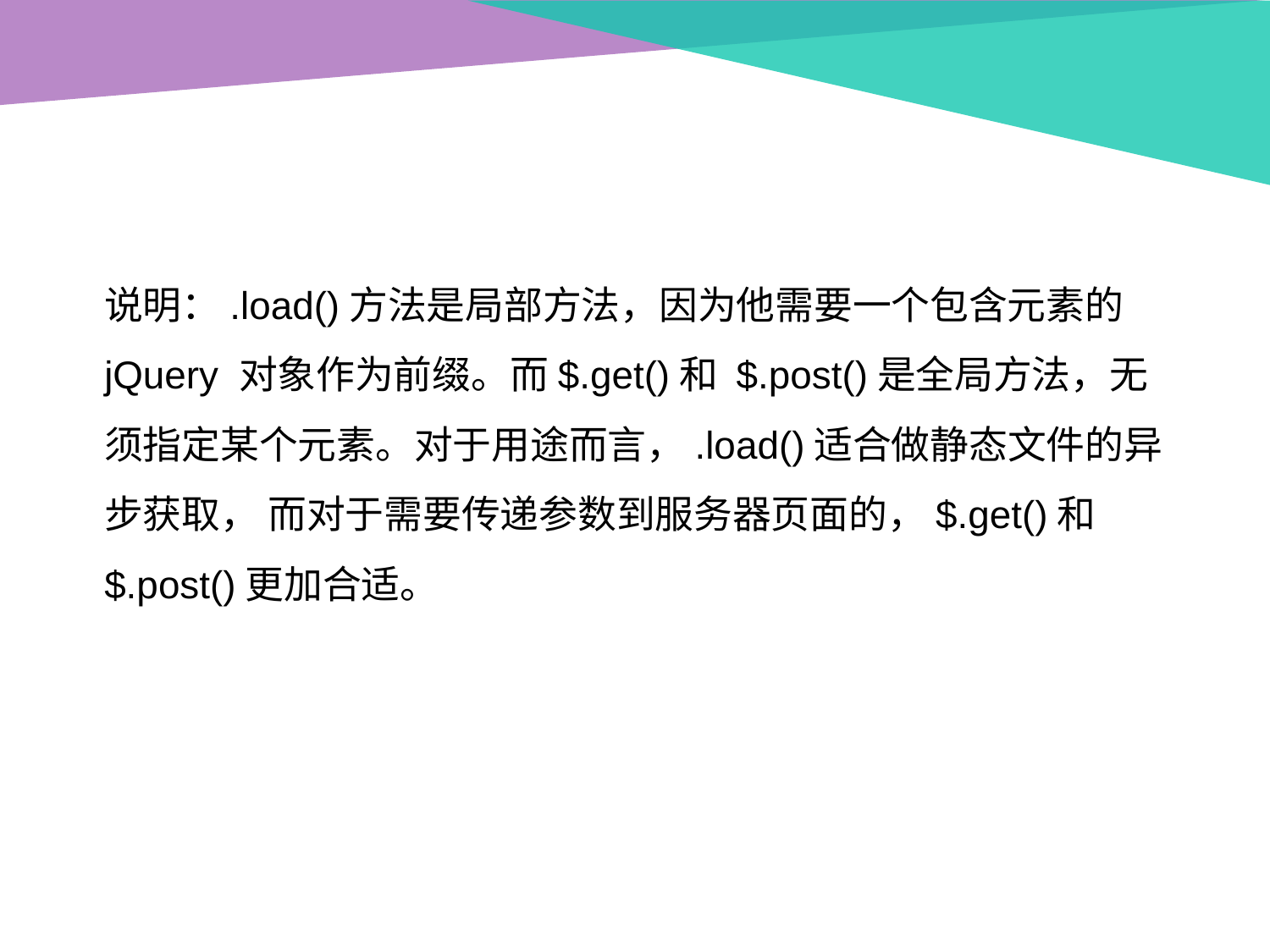

说明：.load()方法是局部方法，因为他需要一个包含元素的 jQuery 对象作为前缀。而$.get()和 $.post()是全局方法，无须指定某个元素。对于用途而言，.load()适合做静态文件的异步获取， 而对于需要传递参数到服务器页面的，$.get()和$.post()更加合适。